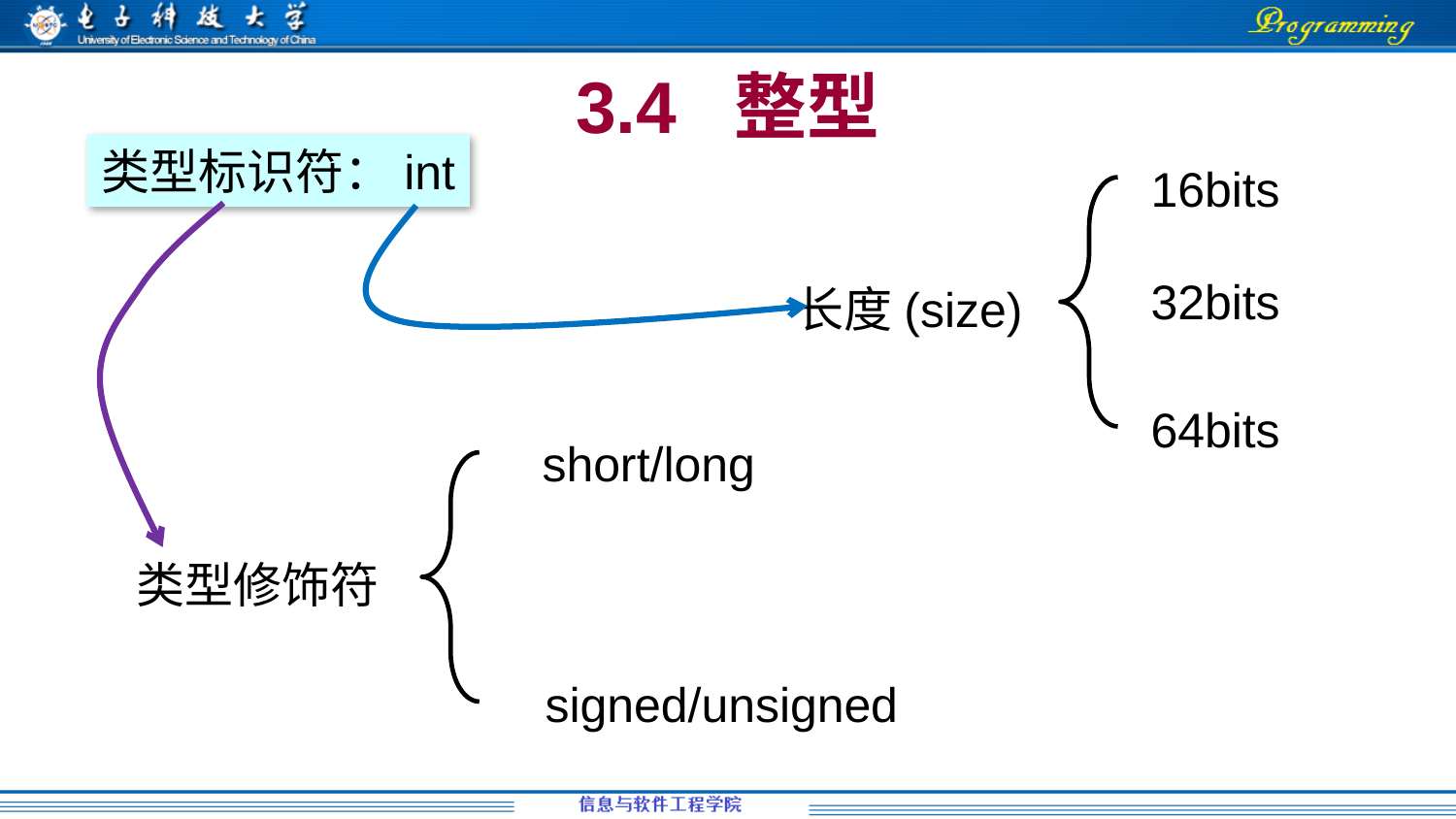

# 3.4  整型
类型标识符：int
16bits

32bits
长度(size)
64bits
short/long

类型修饰符
signed/unsigned